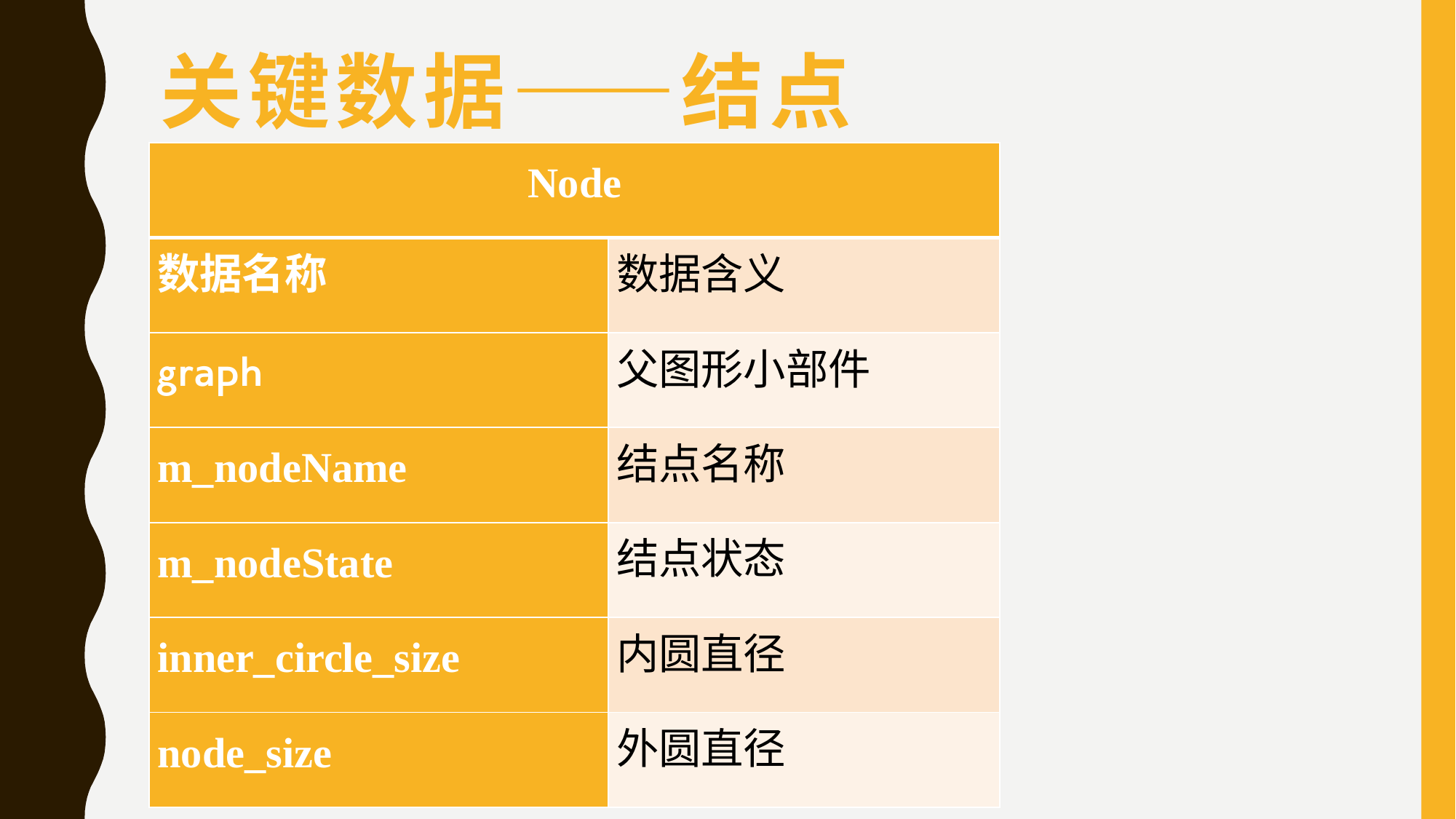

# 关键数据——结点
| Node |  |
| --- | --- |
| 数据名称 | 数据含义 |
| graph | 父图形小部件 |
| m\_nodeName | 结点名称 |
| m\_nodeState | 结点状态 |
| inner\_circle\_size | 内圆直径 |
| node\_size | 外圆直径 |